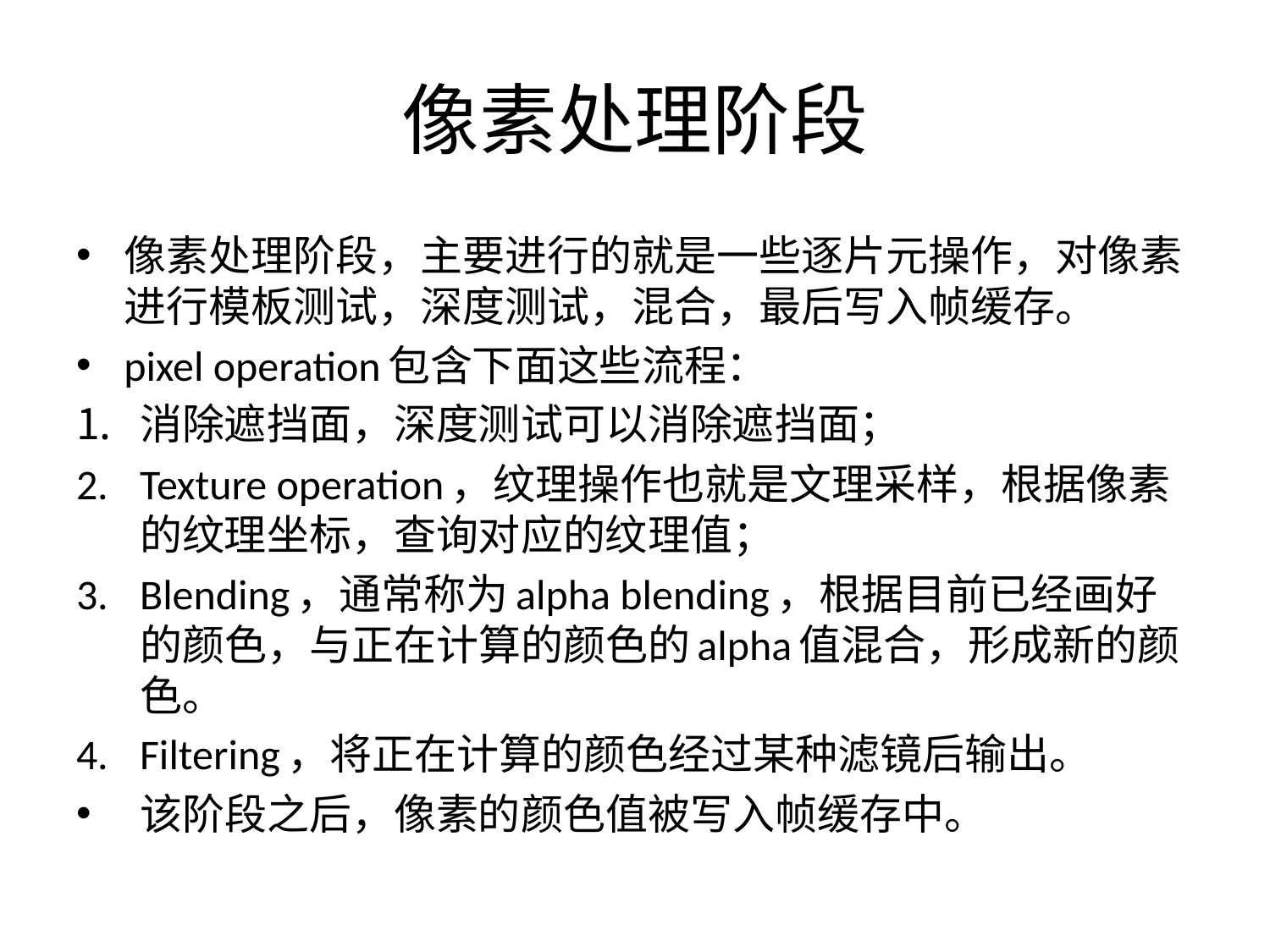

# 像素处理阶段
像素处理阶段，主要进行的就是一些逐片元操作，对像素进行模板测试，深度测试，混合，最后写入帧缓存。
pixel operation包含下面这些流程：
消除遮挡面，深度测试可以消除遮挡面；
Texture operation，纹理操作也就是文理采样，根据像素的纹理坐标，查询对应的纹理值；
Blending，通常称为alpha blending，根据目前已经画好的颜色，与正在计算的颜色的alpha值混合，形成新的颜色。
Filtering，将正在计算的颜色经过某种滤镜后输出。
该阶段之后，像素的颜色值被写入帧缓存中。